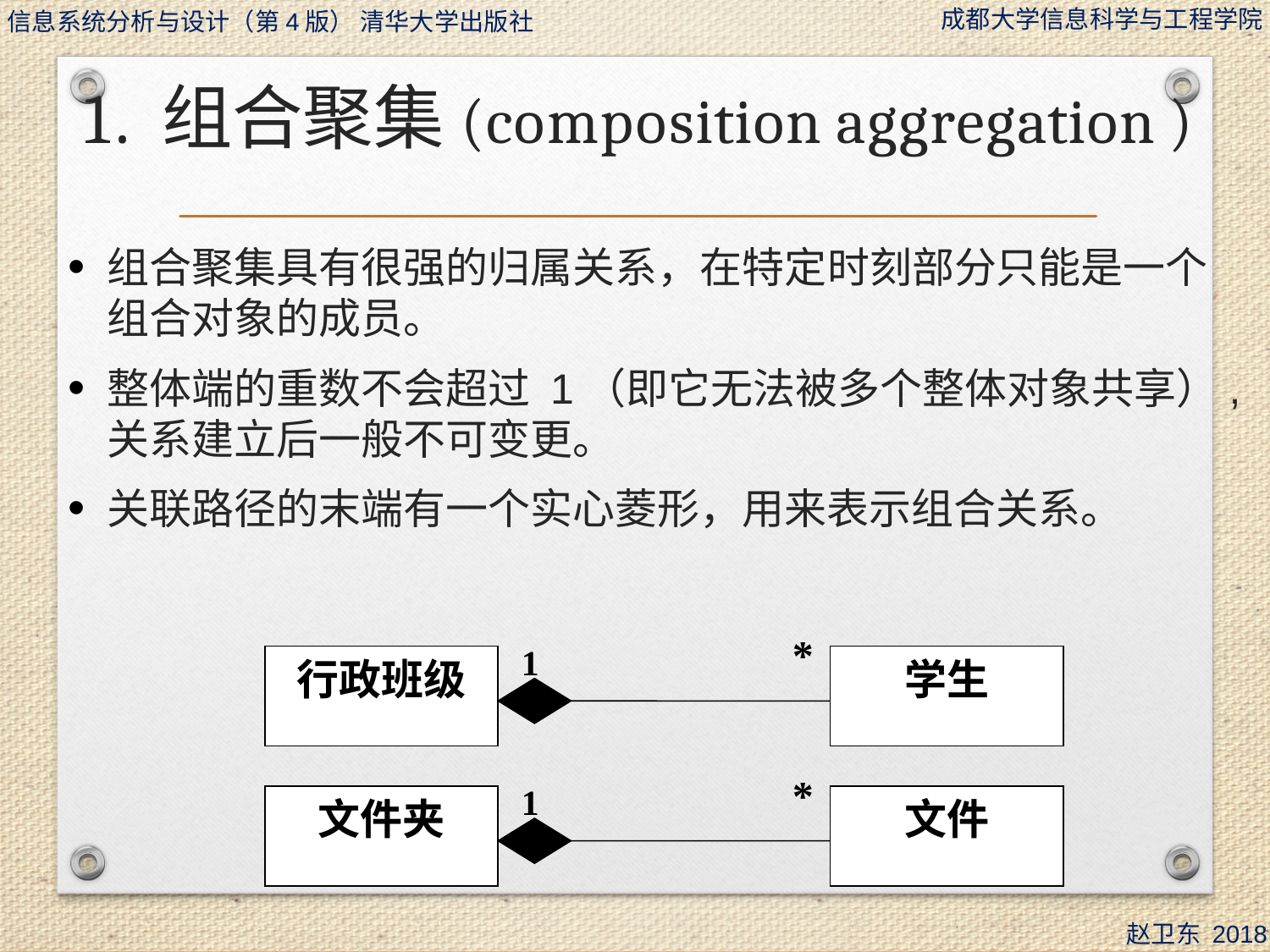

# 1. 组合聚集(composition aggregation )
组合聚集具有很强的归属关系，在特定时刻部分只能是一个组合对象的成员。
整体端的重数不会超过 1（即它无法被多个整体对象共享）,关系建立后一般不可变更。
关联路径的末端有一个实心菱形，用来表示组合关系。

1
*
行政班级
学生

1
*
文件夹
文件